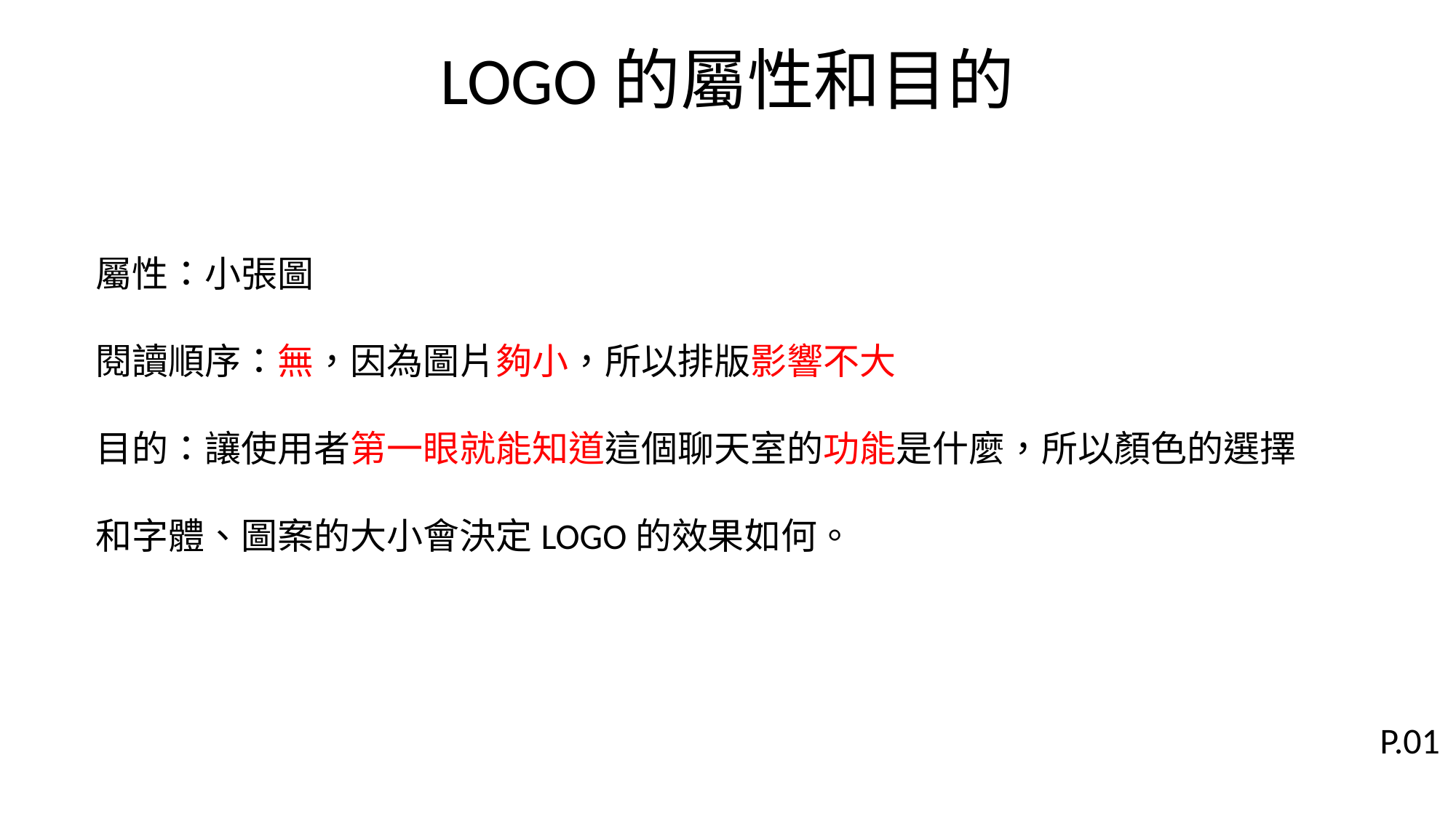

# LOGO的屬性和目的
屬性：小張圖
閱讀順序：無，因為圖片夠小，所以排版影響不大
目的：讓使用者第一眼就能知道這個聊天室的功能是什麼，所以顏色的選擇和字體、圖案的大小會決定LOGO的效果如何。

P.01